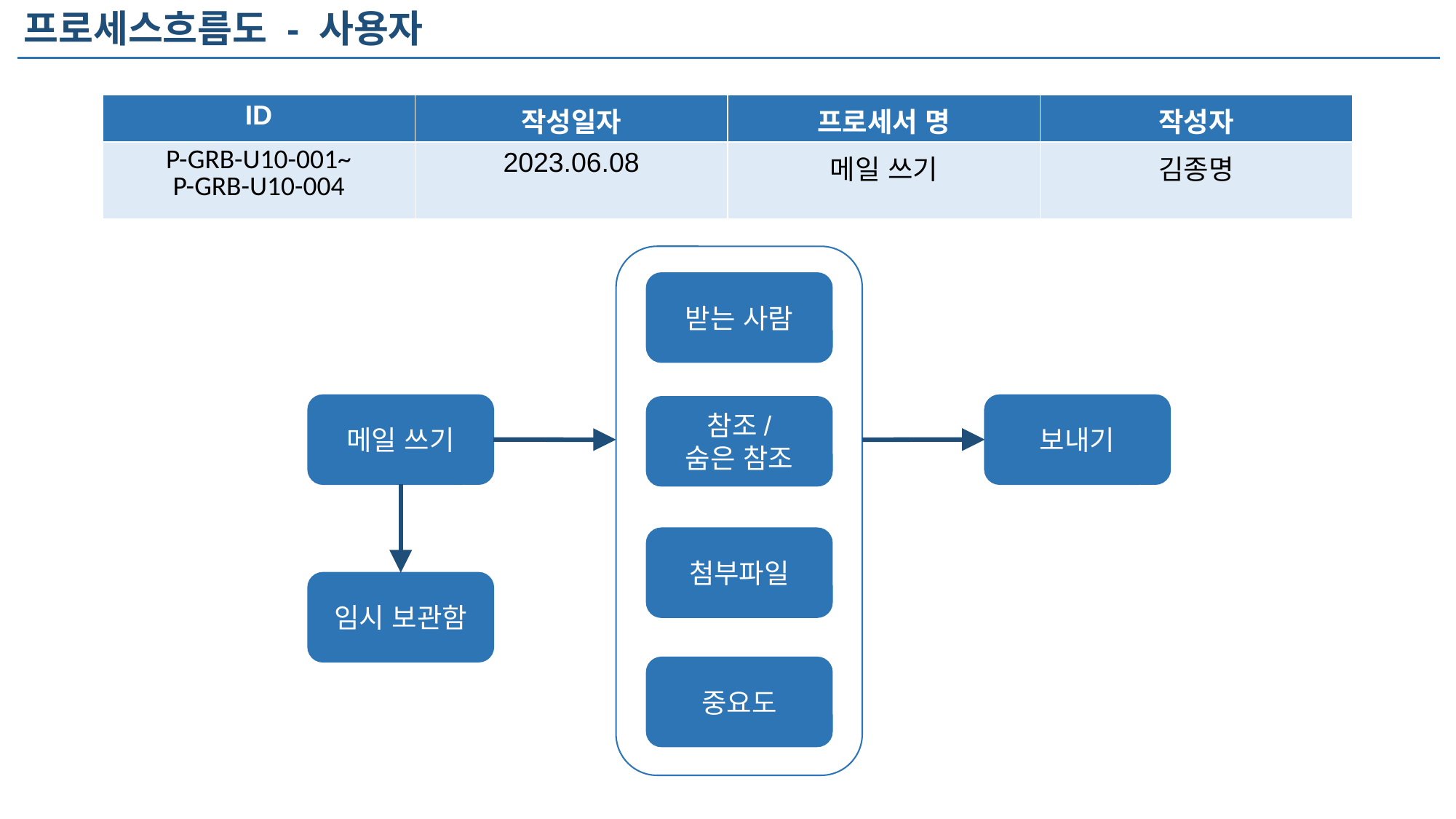

프로세스흐름도 - 사용자
| ID | 작성일자 | 프로세서 명 | 작성자 |
| --- | --- | --- | --- |
| P-GRB-U10-001~ P-GRB-U10-004 | 2023.06.08 | 메일 쓰기 | 김종명 |

받는 사람
메일 쓰기
보내기
참조/
숨은 참조
첨부파일
임시 보관함
중요도